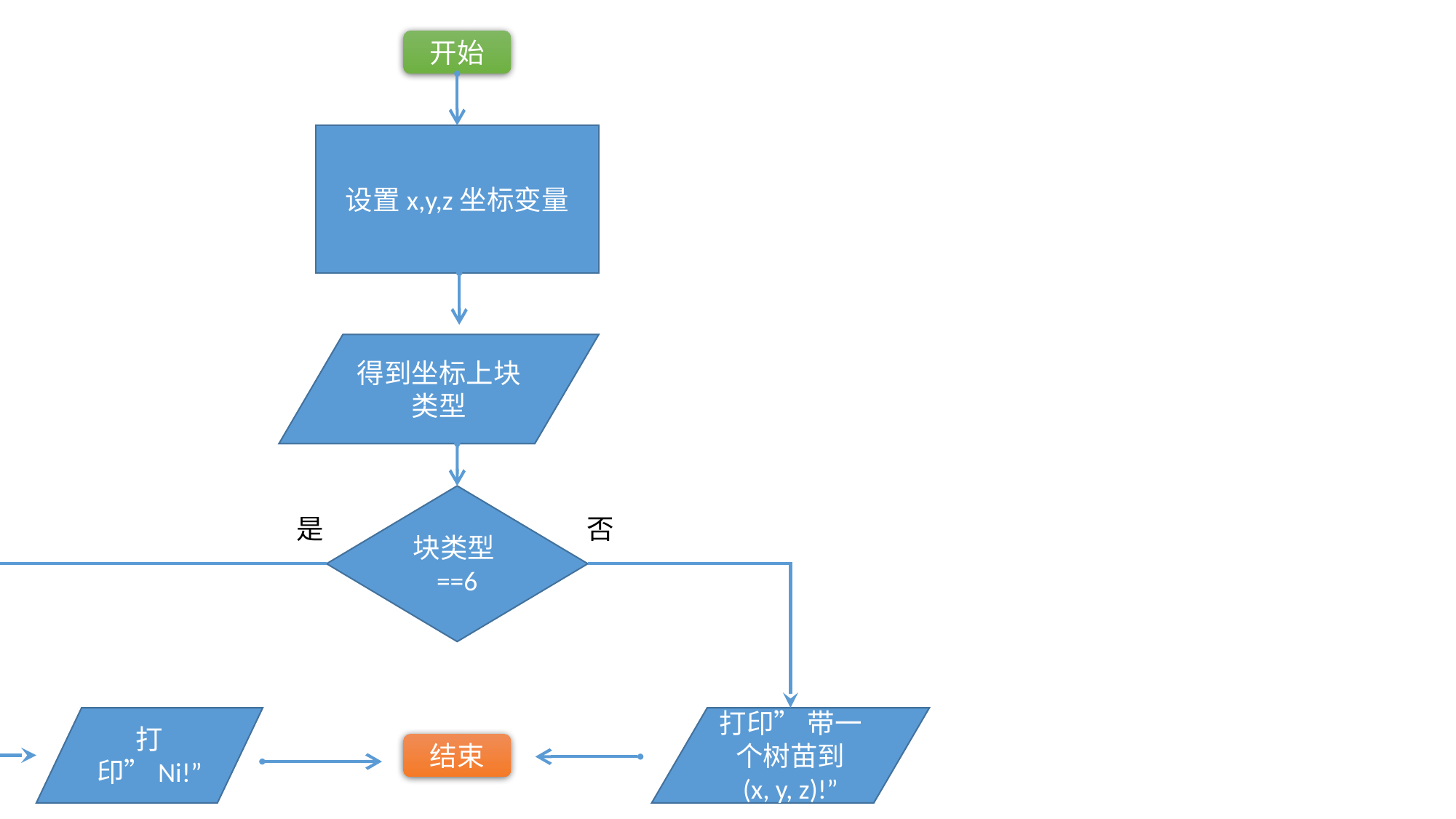

开始
设置x,y,z坐标变量
得到坐标上块类型
块类型==6
是
否
打印”Ni!”
打印” 带一个树苗到 (x, y, z)!”
结束